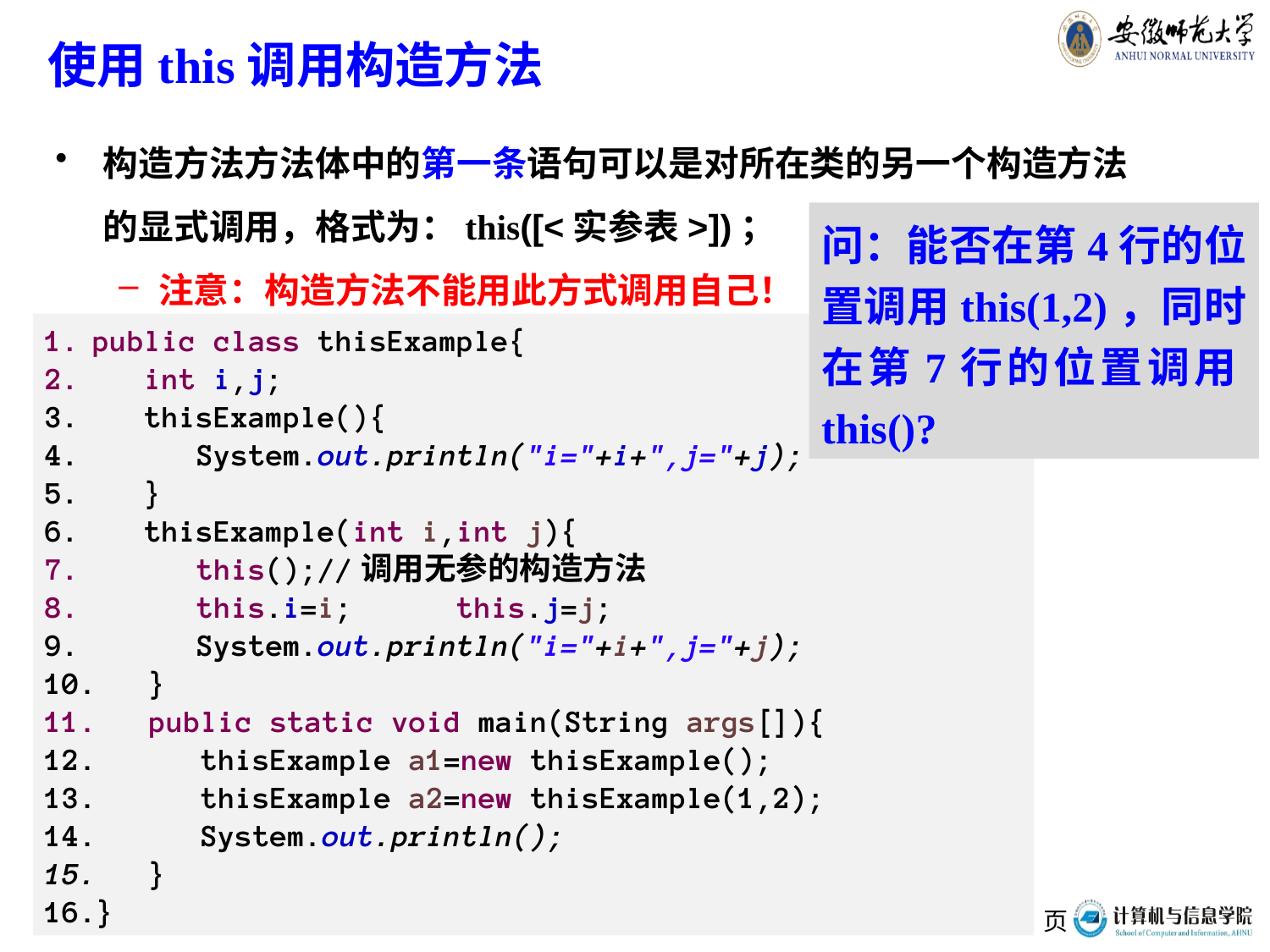

# 使用this调用构造方法
构造方法方法体中的第一条语句可以是对所在类的另一个构造方法的显式调用，格式为：this([<实参表>])；
注意：构造方法不能用此方式调用自己！

问：能否在第4行的位置调用this(1,2)，同时在第7行的位置调用this()?
public class thisExample{
   int i,j;
   thisExample(){
      System.out.println("i="+i+",j="+j);
   }
   thisExample(int i,int j){
      this();//调用无参的构造方法
      this.i=i;      this.j=j;
      System.out.println("i="+i+",j="+j);
   }
   public static void main(String args[]){
      thisExample a1=new thisExample();
      thisExample a2=new thisExample(1,2);
      System.out.println();
   }
}
第 43  页